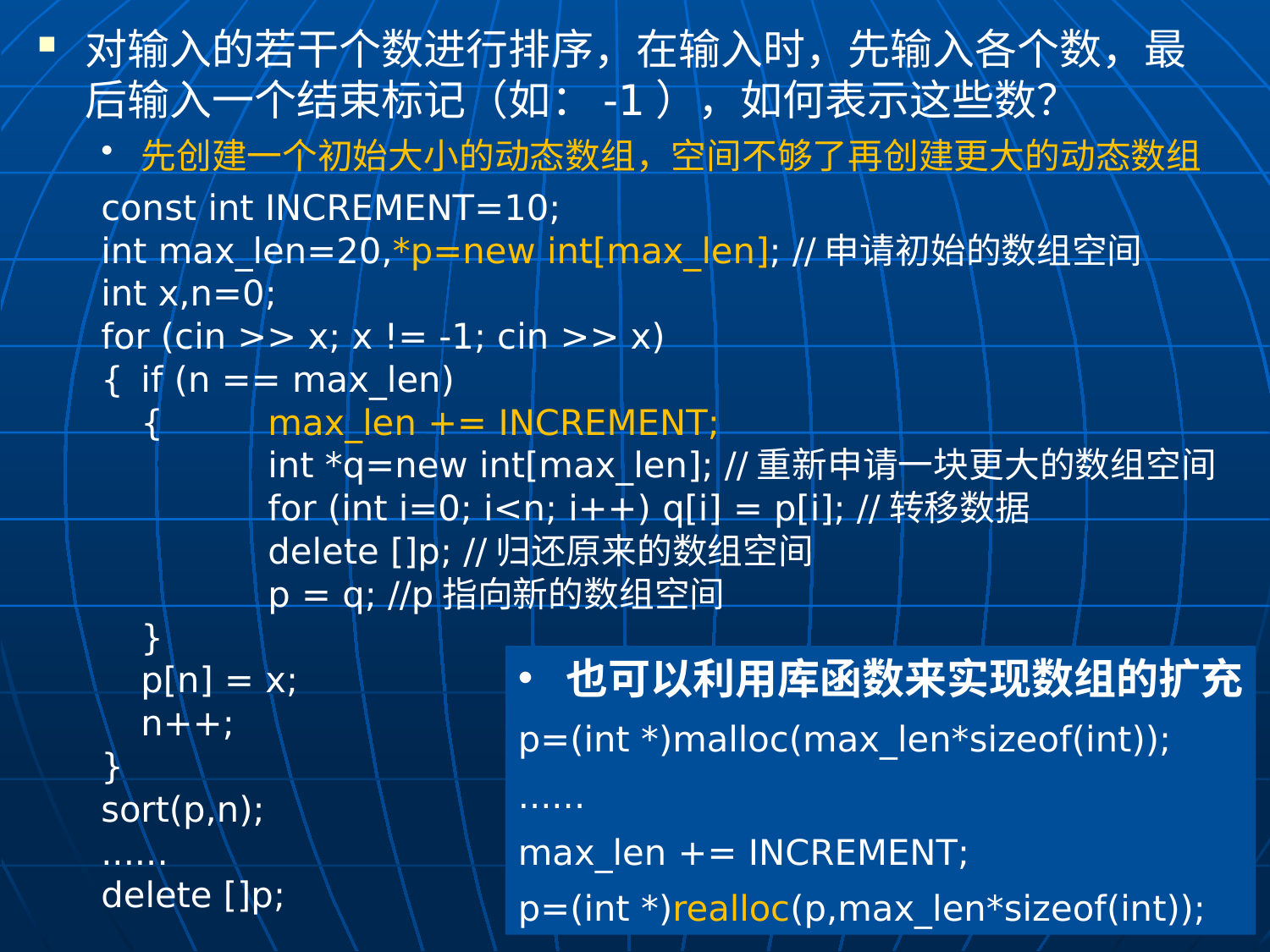

对输入的若干个数进行排序，在输入时，先输入各个数，最后输入一个结束标记（如：-1），如何表示这些数？
先创建一个初始大小的动态数组，空间不够了再创建更大的动态数组
const int INCREMENT=10;
int max_len=20,*p=new int[max_len]; //申请初始的数组空间
int x,n=0;
for (cin >> x; x != -1; cin >> x)
{	if (n == max_len)
	{	max_len += INCREMENT;
		int *q=new int[max_len]; //重新申请一块更大的数组空间
		for (int i=0; i<n; i++) q[i] = p[i]; //转移数据
		delete []p; //归还原来的数组空间
		p = q; //p指向新的数组空间
	}
	p[n] = x;
	n++;
}
sort(p,n);
......
delete []p;
也可以利用库函数来实现数组的扩充
p=(int *)malloc(max_len*sizeof(int));
......
max_len += INCREMENT;
p=(int *)realloc(p,max_len*sizeof(int));